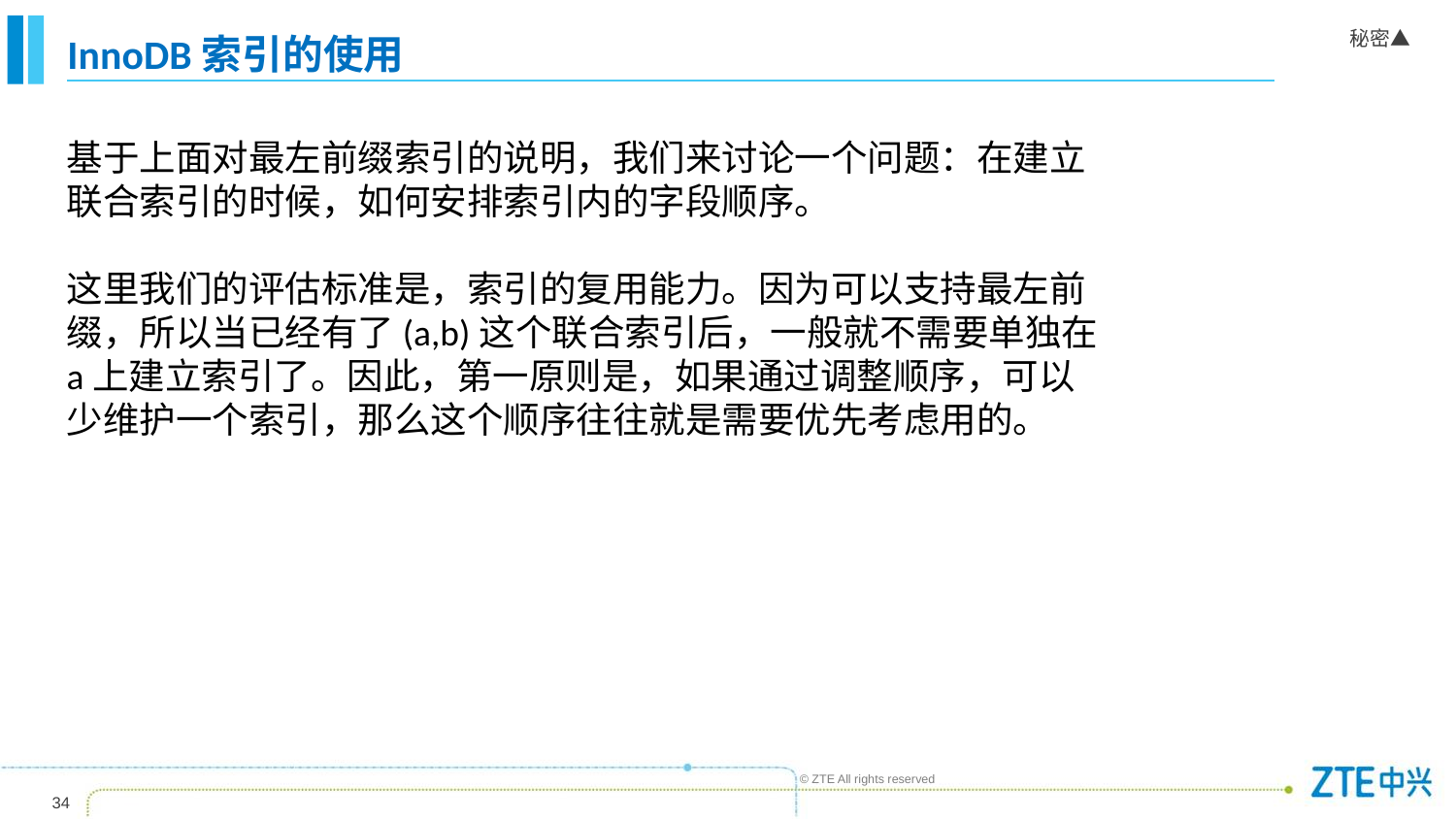

# InnoDB索引的使用
基于上面对最左前缀索引的说明，我们来讨论一个问题：在建立联合索引的时候，如何安排索引内的字段顺序。

这里我们的评估标准是，索引的复用能力。因为可以支持最左前缀，所以当已经有了(a,b)这个联合索引后，一般就不需要单独在a上建立索引了。因此，第一原则是，如果通过调整顺序，可以少维护一个索引，那么这个顺序往往就是需要优先考虑用的。